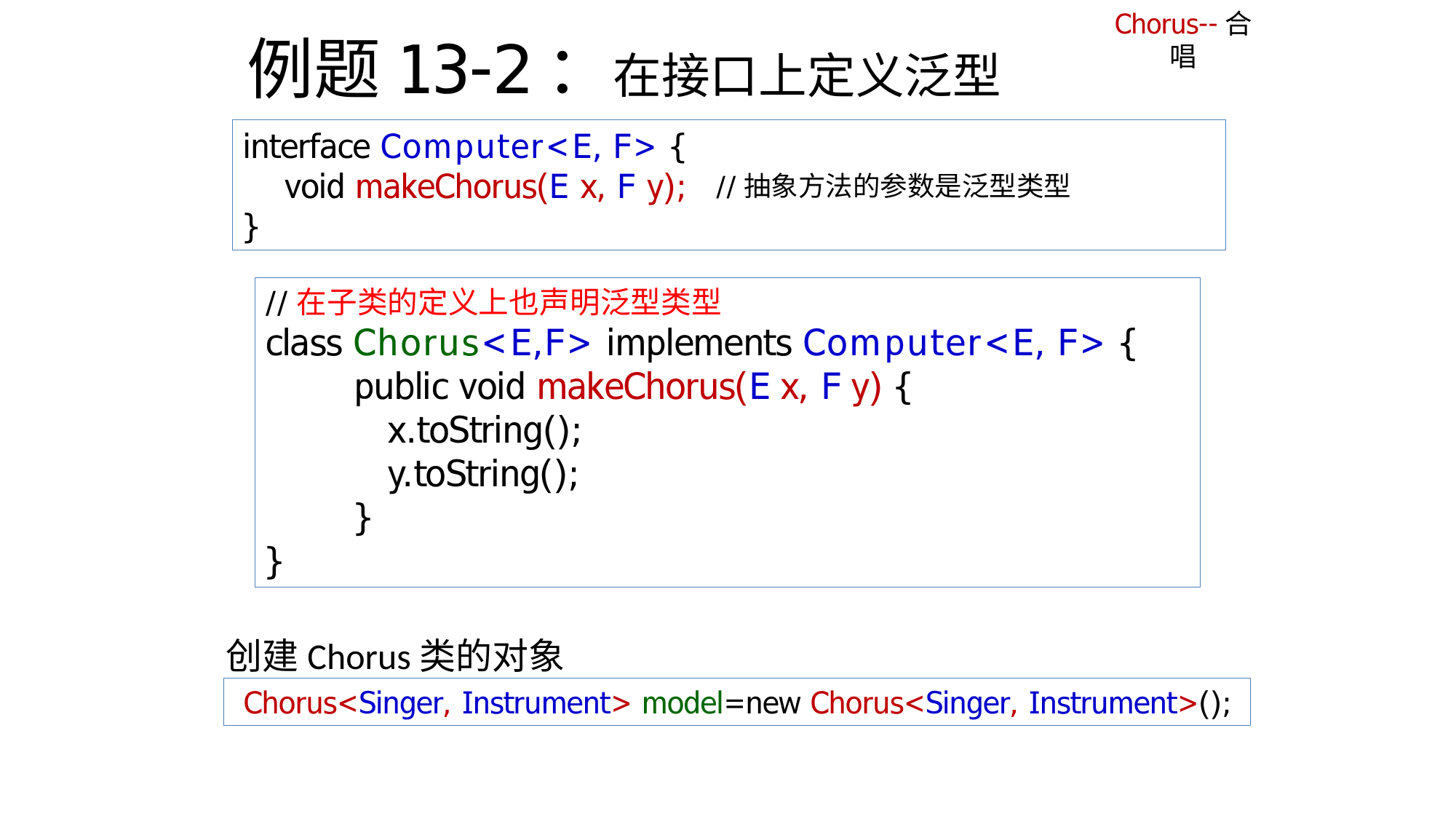

Chorus--合唱
# 例题13-2：在接口上定义泛型
interface Computer<E, F> {
    void makeChorus(E x, F y);
}
//抽象方法的参数是泛型类型
//在子类的定义上也声明泛型类型
class Chorus<E,F> implements Computer<E, F> {
   public void makeChorus(E x, F y) {
      x.toString();
      y.toString();
   }
}
创建Chorus类的对象
 Chorus<Singer, Instrument> model=new Chorus<Singer, Instrument>();
16